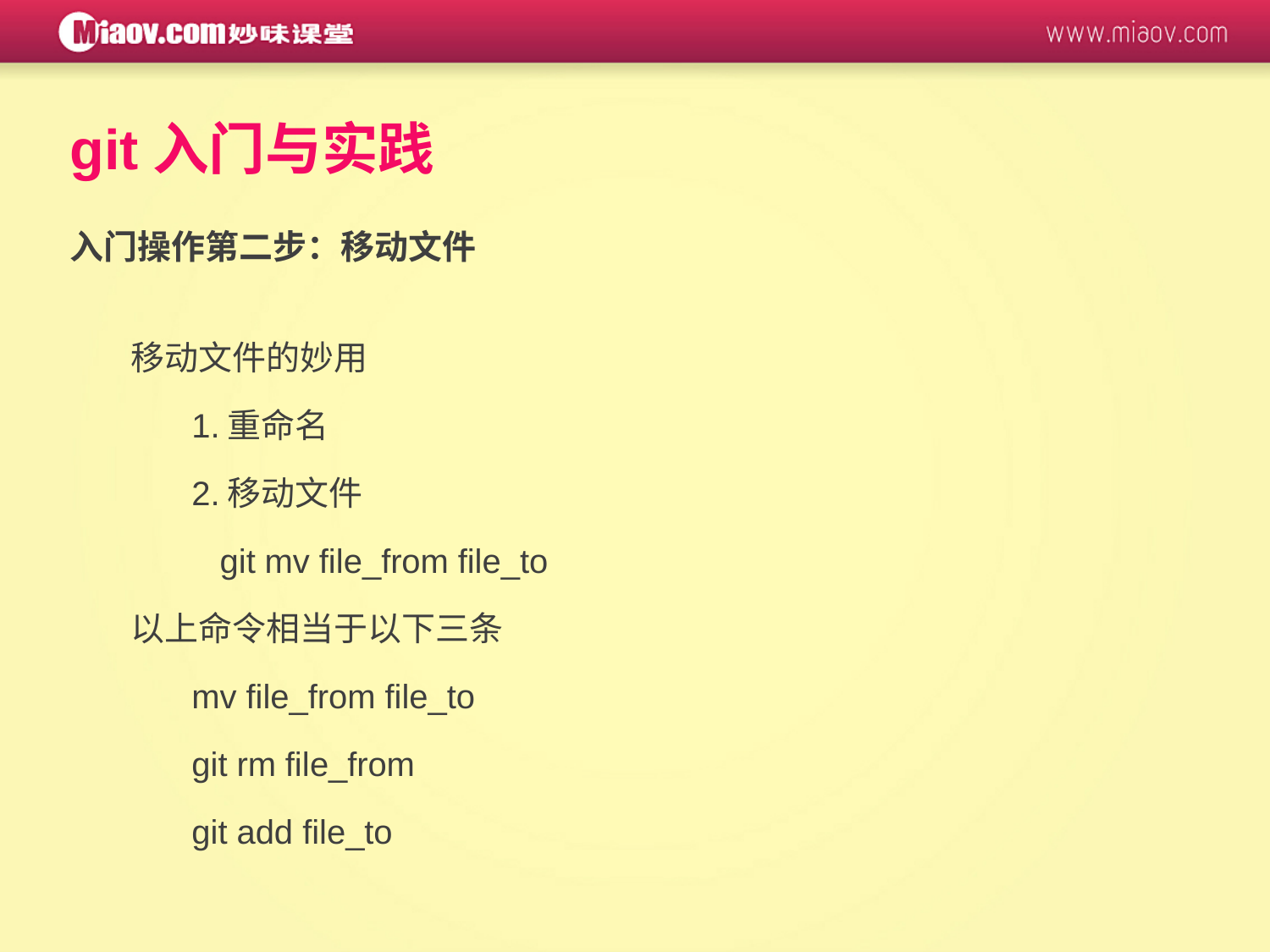

git入门与实践

入门操作第二步：移动文件

移动文件的妙用
	1.重命名
	2.移动文件
	   git mv file_from file_to
以上命令相当于以下三条
	mv file_from file_to
	git rm file_from
	git add file_to